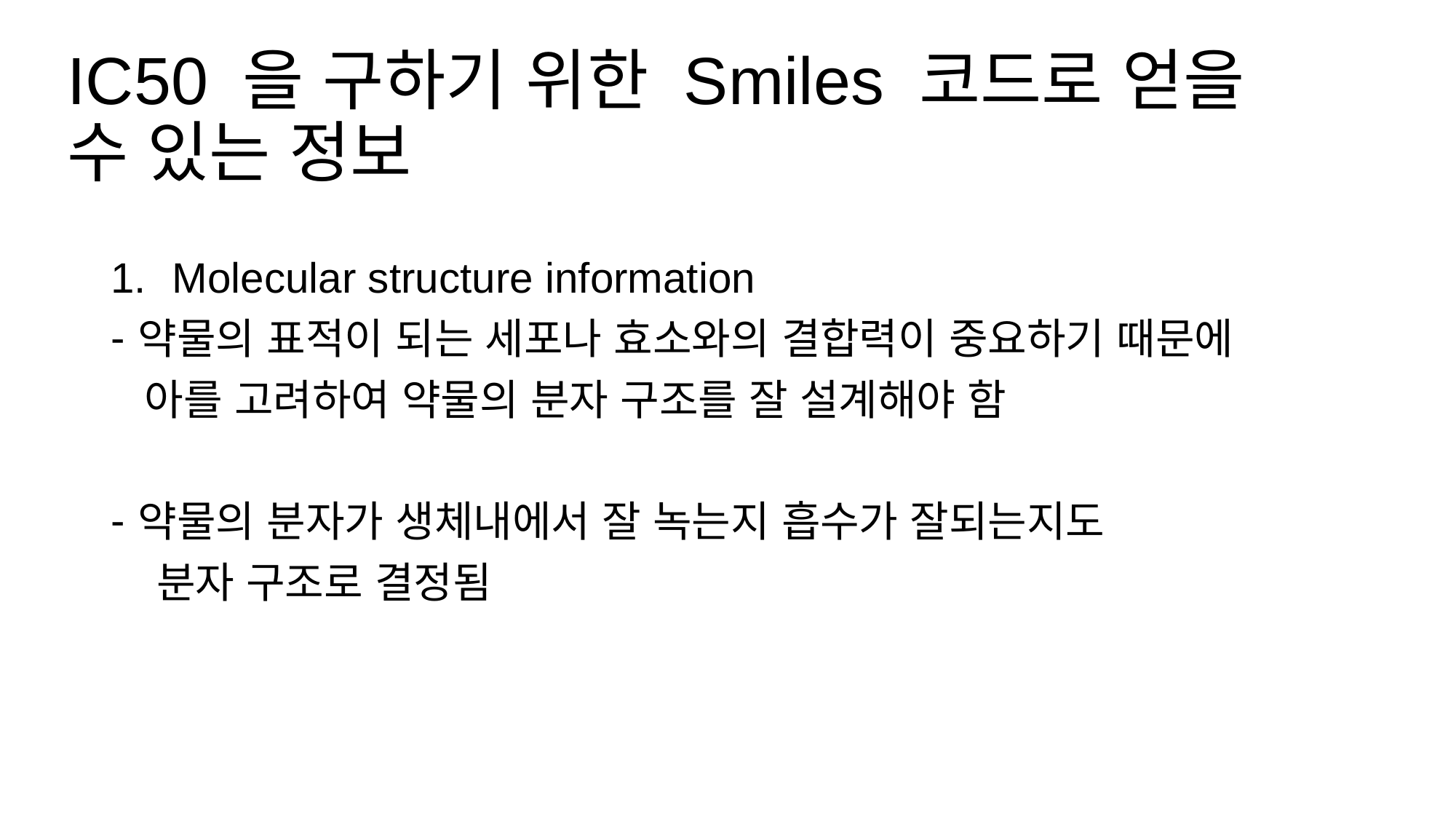

# IC50 을 구하기 위한 Smiles 코드로 얻을 수 있는 정보
Molecular structure information
약물의 표적이 되는 세포나 효소와의 결합력이 중요하기 때문에
  아를 고려하여 약물의 분자 구조를 잘 설계해야 함

약물의 분자가 생체내에서 잘 녹는지 흡수가 잘되는지도
   분자 구조로 결정됨